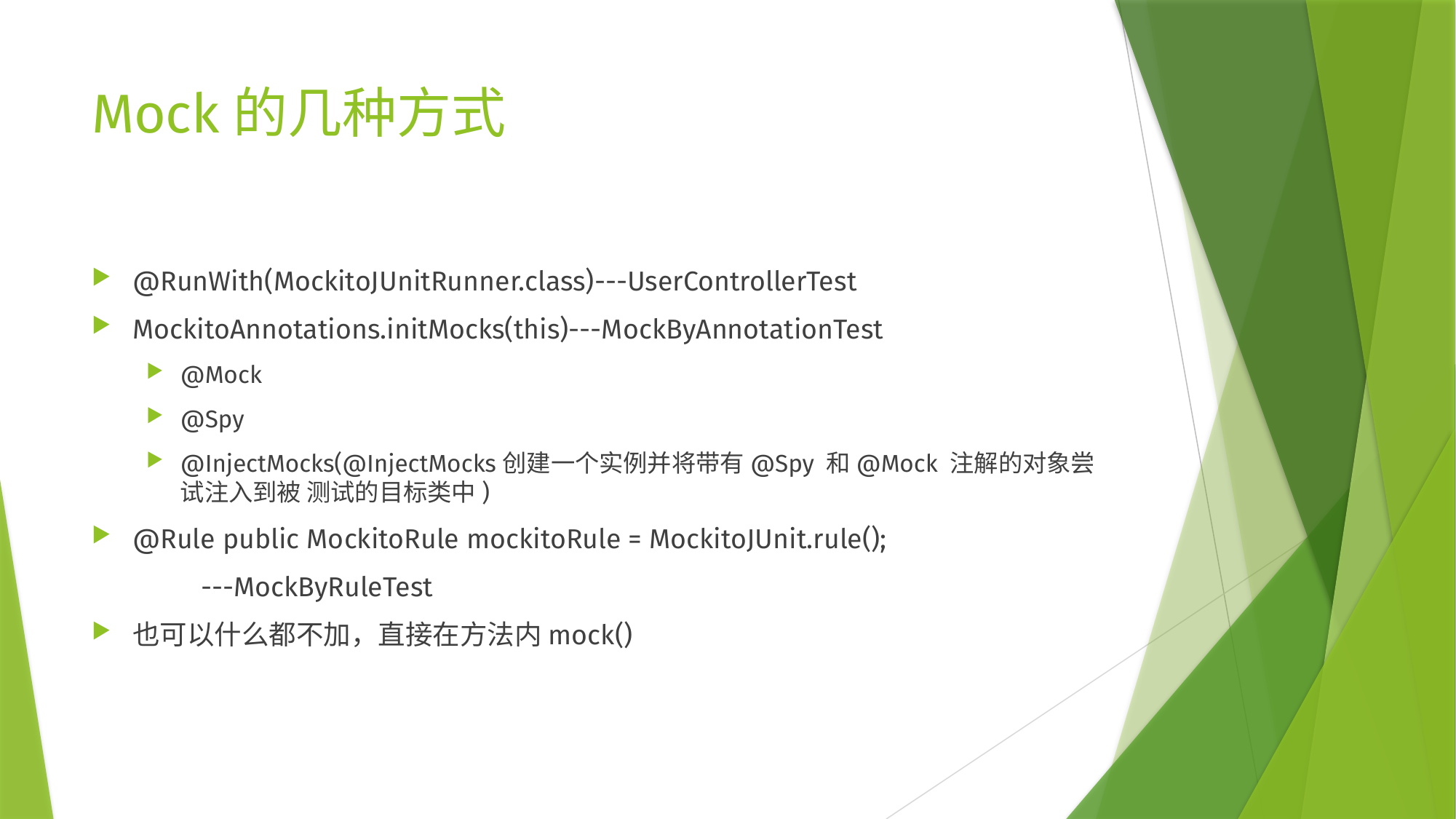

# Mock的几种方式
@RunWith(MockitoJUnitRunner.class)---UserControllerTest
MockitoAnnotations.initMocks(this)---MockByAnnotationTest
@Mock
@Spy
@InjectMocks(@InjectMocks创建一个实例并将带有@Spy 和@Mock 注解的对象尝试注入到被 测试的目标类中)
@Rule public MockitoRule mockitoRule = MockitoJUnit.rule();
	---MockByRuleTest
也可以什么都不加，直接在方法内mock()